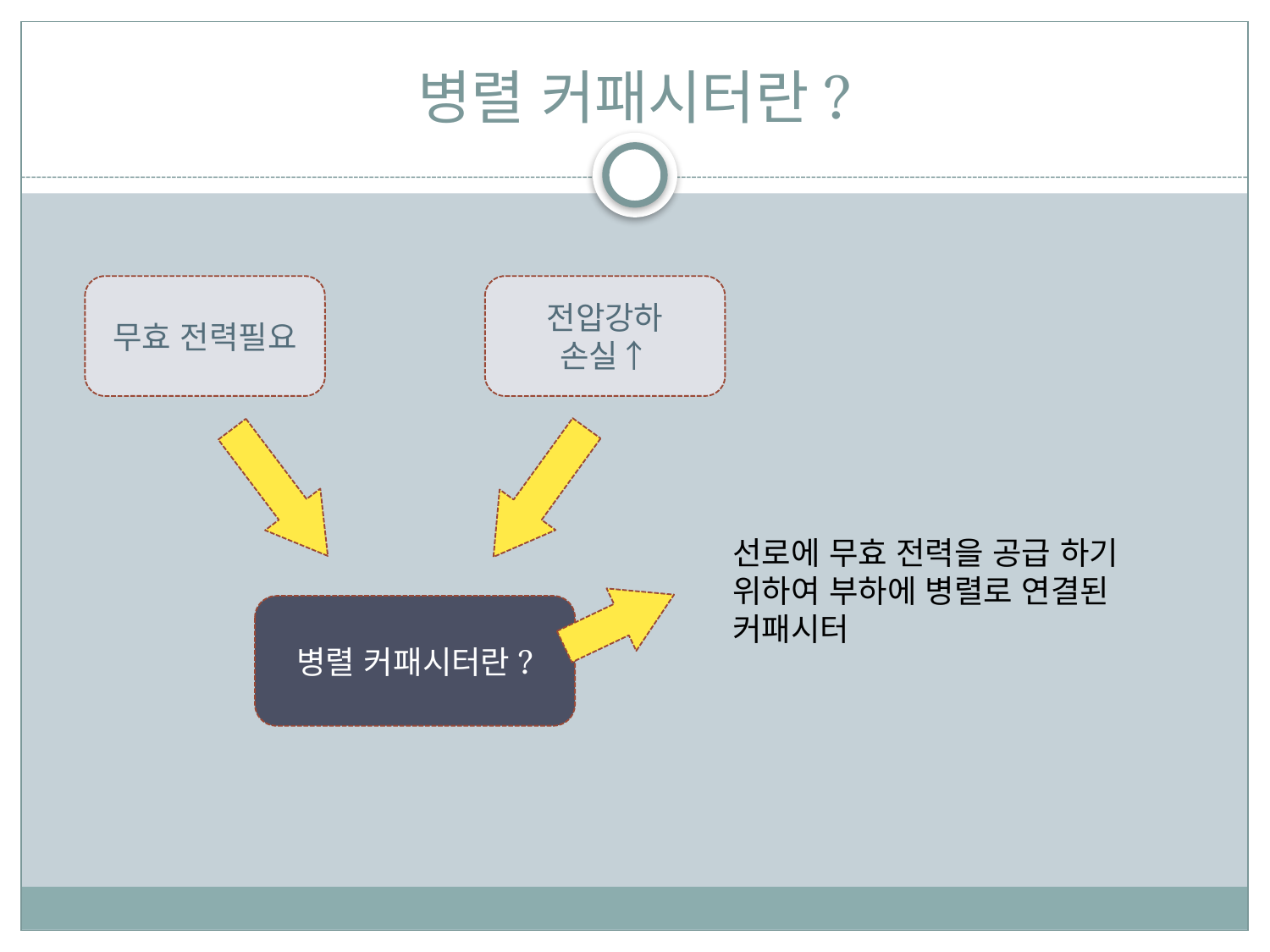

# 병렬 커패시터란?
무효 전력필요
전압강하
손실↑

선로에 무효 전력을 공급 하기
위하여 부하에 병렬로 연결된
커패시터

병렬 커패시터란?